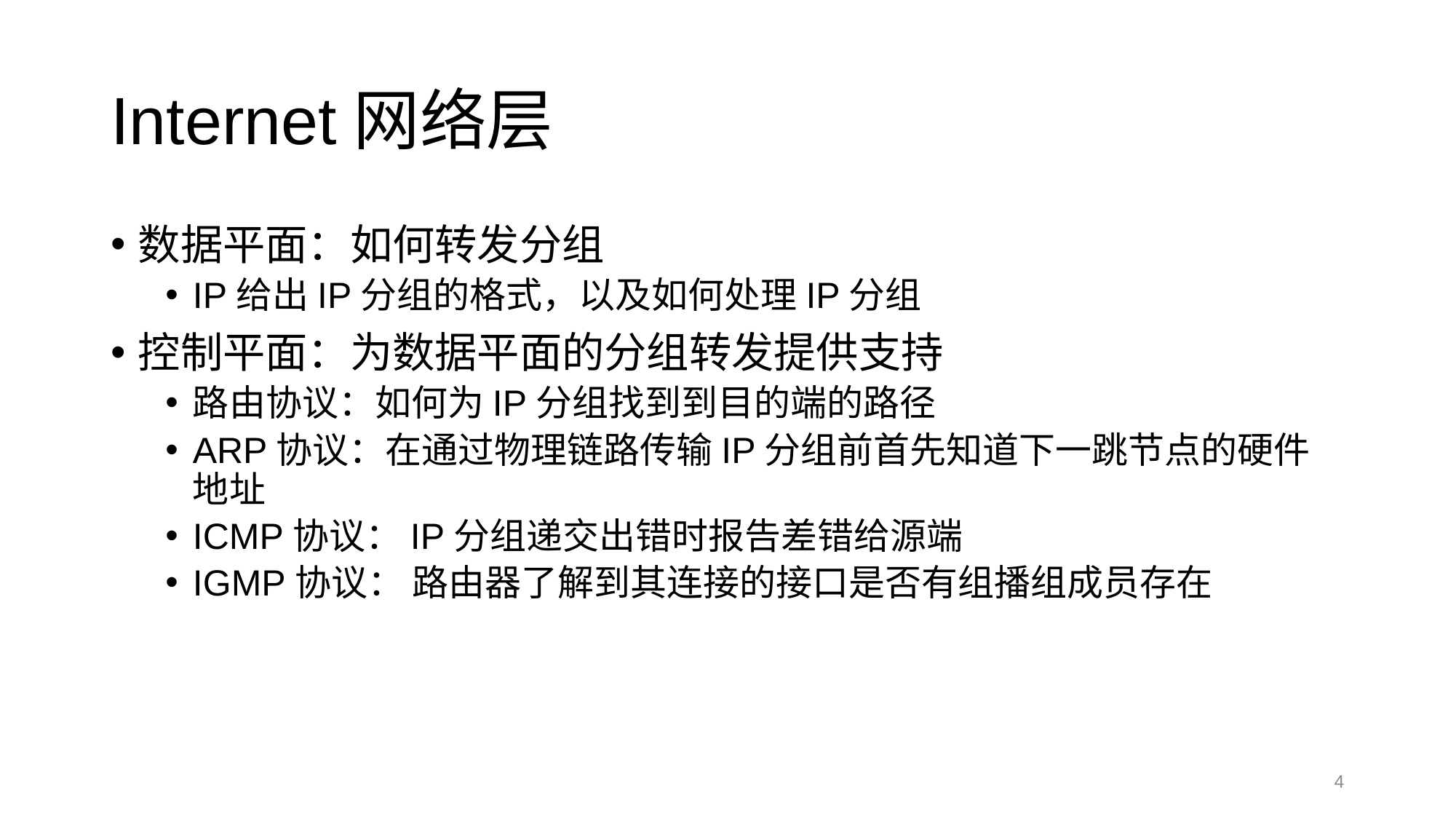

# Internet网络层
数据平面：如何转发分组
IP给出IP分组的格式，以及如何处理IP分组
控制平面：为数据平面的分组转发提供支持
路由协议：如何为IP分组找到到目的端的路径
ARP协议：在通过物理链路传输IP分组前首先知道下一跳节点的硬件地址
ICMP协议：IP分组递交出错时报告差错给源端
IGMP协议： 路由器了解到其连接的接口是否有组播组成员存在
4